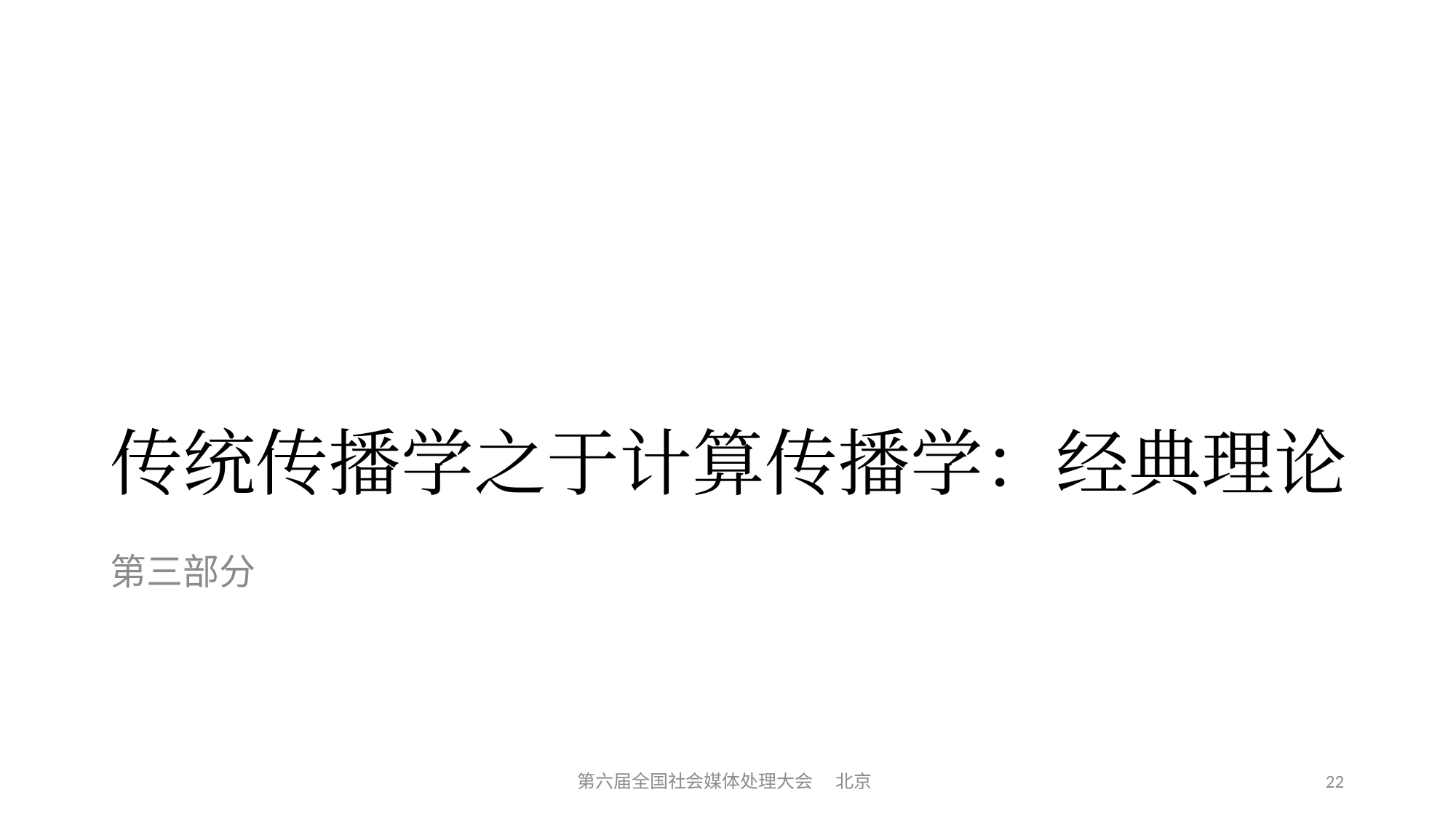

# 传统传播学之于计算传播学：经典理论
第三部分
第六届全国社会媒体处理大会    北京
22